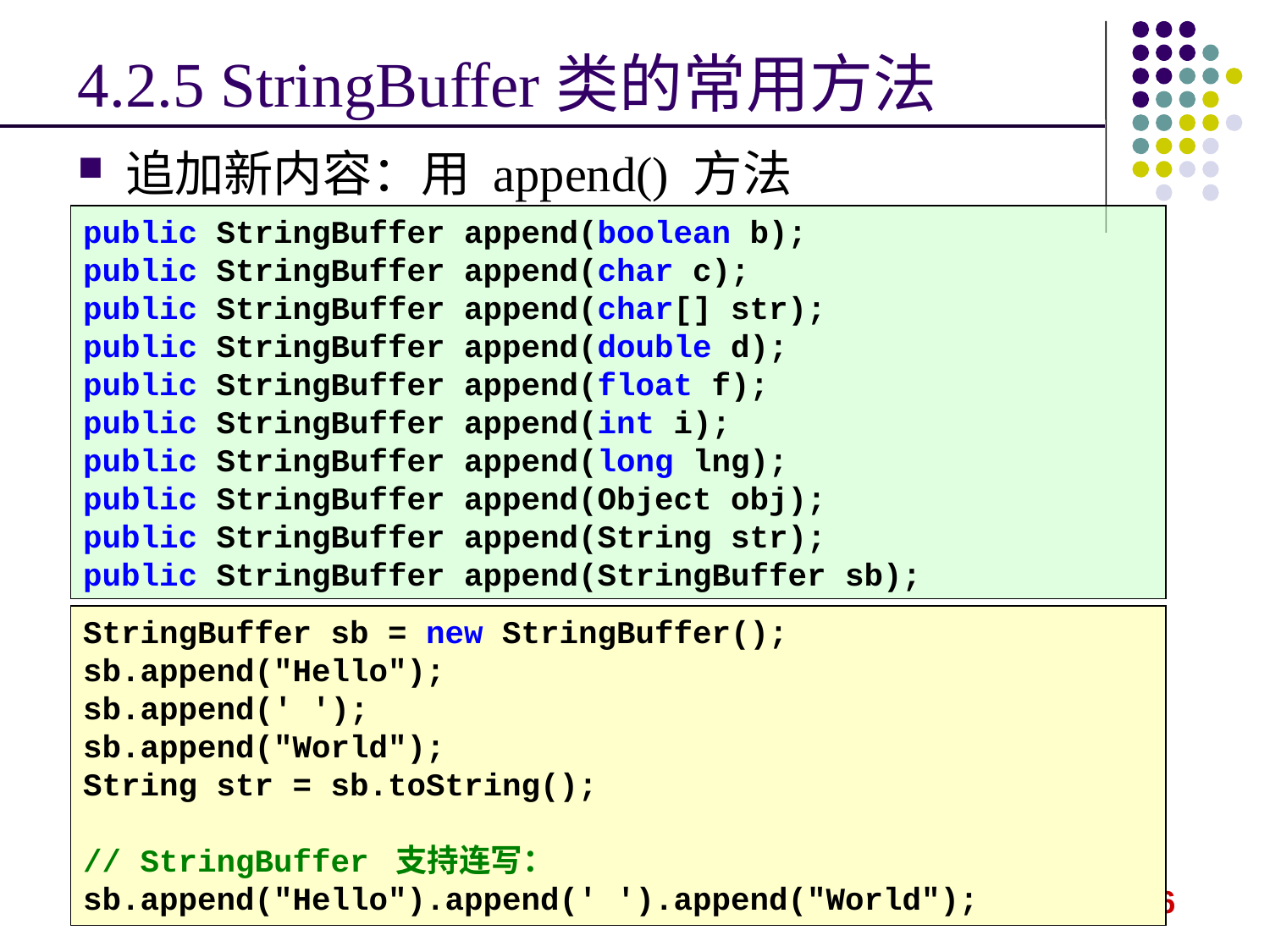

4.2.5 StringBuffer类的常用方法
追加新内容：用 append() 方法
public StringBuffer append(boolean b);
public StringBuffer append(char c);
public StringBuffer append(char[] str);
public StringBuffer append(double d);
public StringBuffer append(float f);
public StringBuffer append(int i);
public StringBuffer append(long lng);
public StringBuffer append(Object obj);
public StringBuffer append(String str);
public StringBuffer append(StringBuffer sb);
StringBuffer sb = new StringBuffer();
sb.append("Hello");
sb.append(' ');
sb.append("World");
String str = sb.toString();

// StringBuffer 支持连写：
sb.append("Hello").append(' ').append("World");